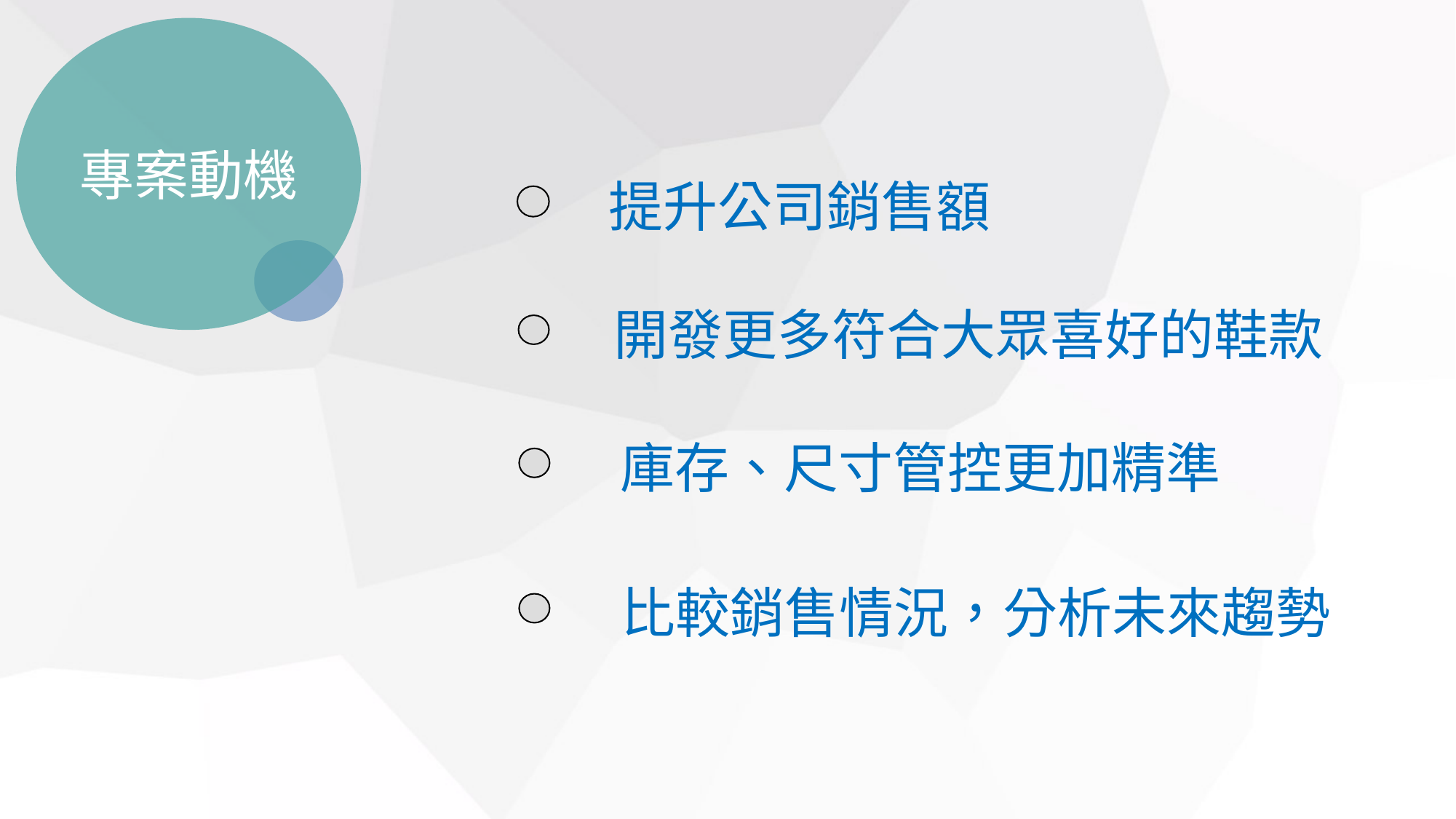

專案動機
提升公司銷售額

開發更多符合大眾喜好的鞋款

庫存、尺寸管控更加精準

比較銷售情況，分析未來趨勢